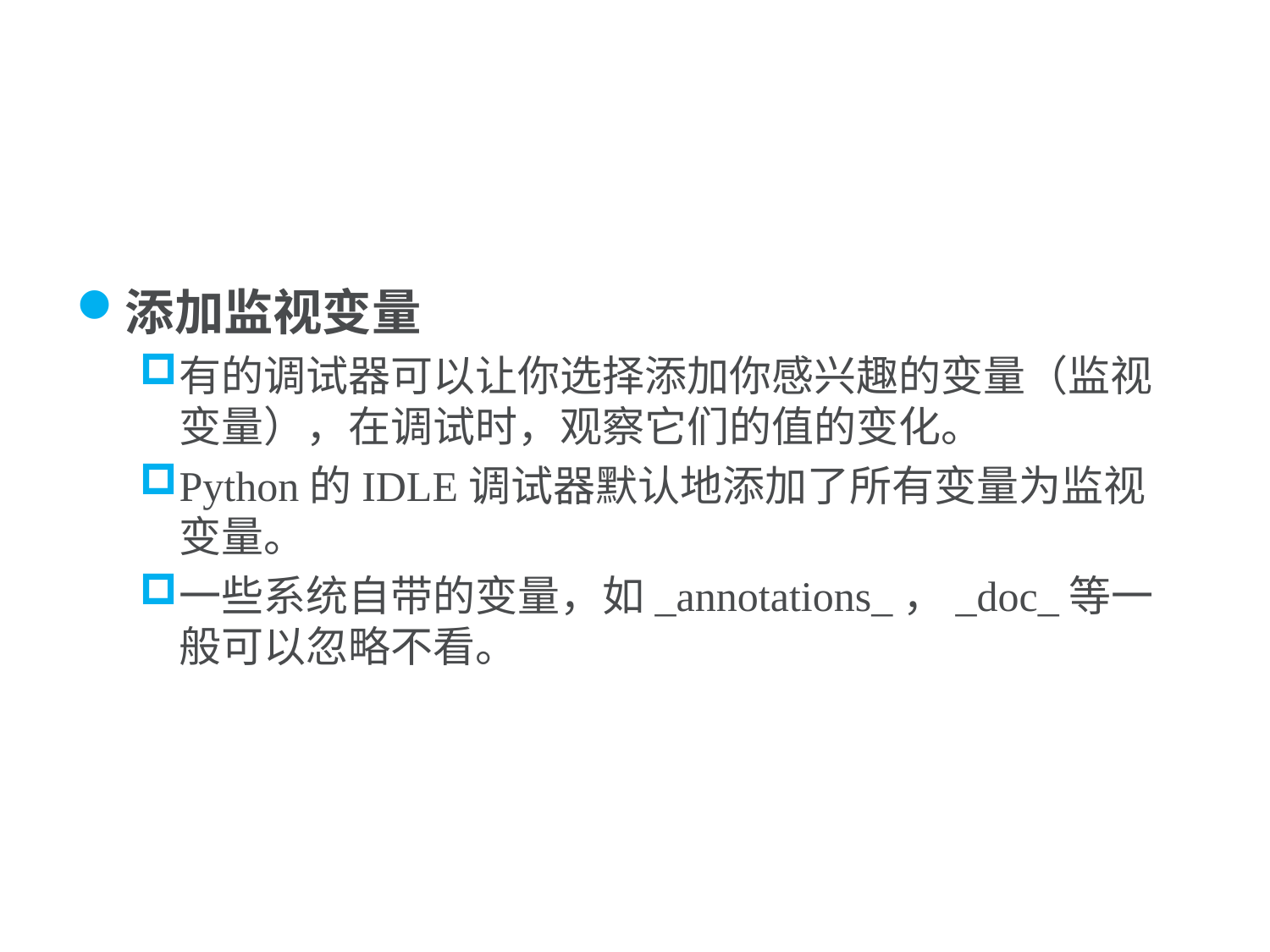

程序调试

添加监视变量
有的调试器可以让你选择添加你感兴趣的变量（监视变量），在调试时，观察它们的值的变化。
Python的IDLE调试器默认地添加了所有变量为监视变量。
一些系统自带的变量，如_annotations_，_doc_等一般可以忽略不看。